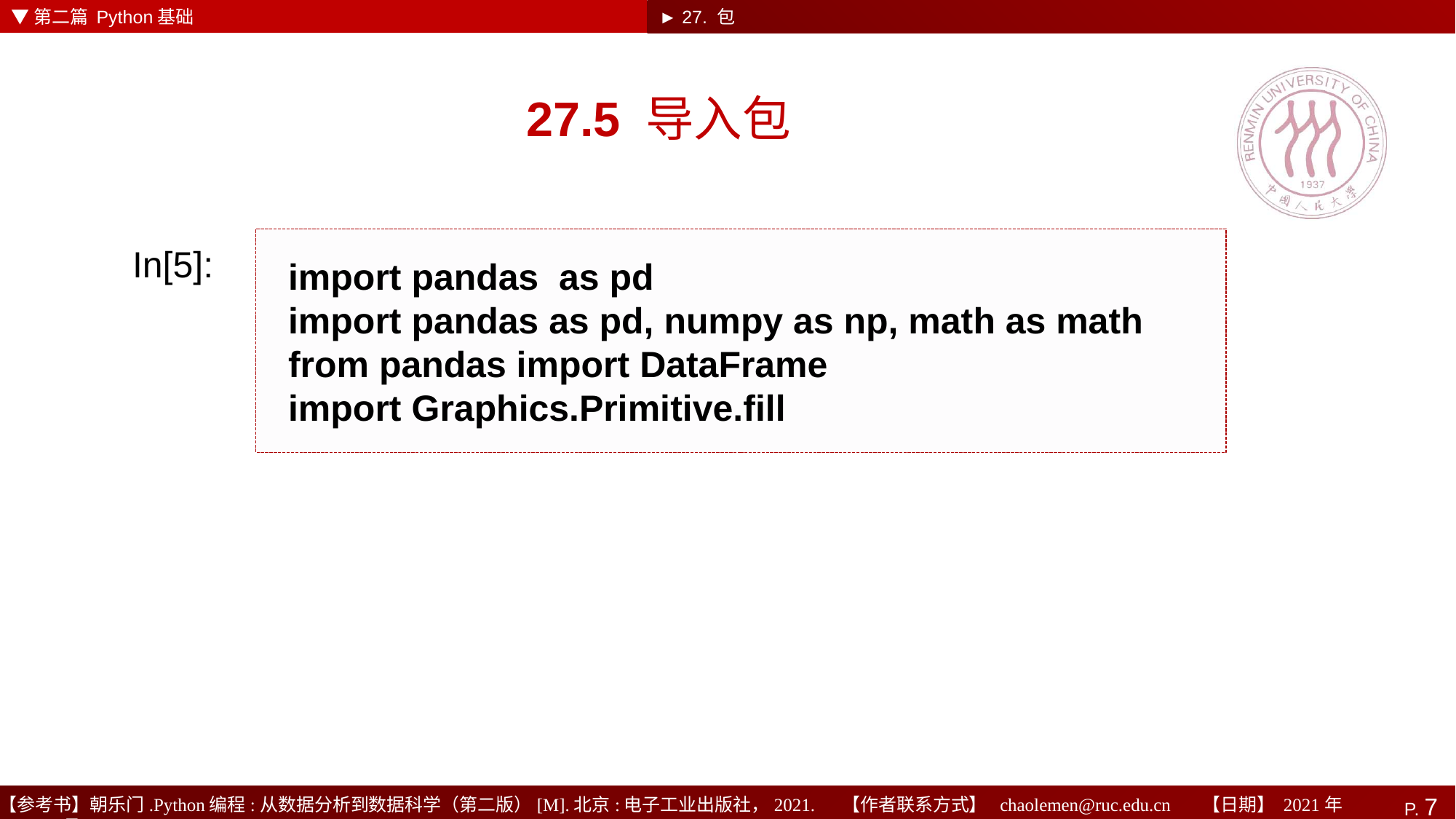

▼第二篇 Python基础
► 27. 包
# 27.5 导入包
import pandas  as pd
import pandas as pd, numpy as np, math as math
from pandas import DataFrame
import Graphics.Primitive.fill
In[5]: